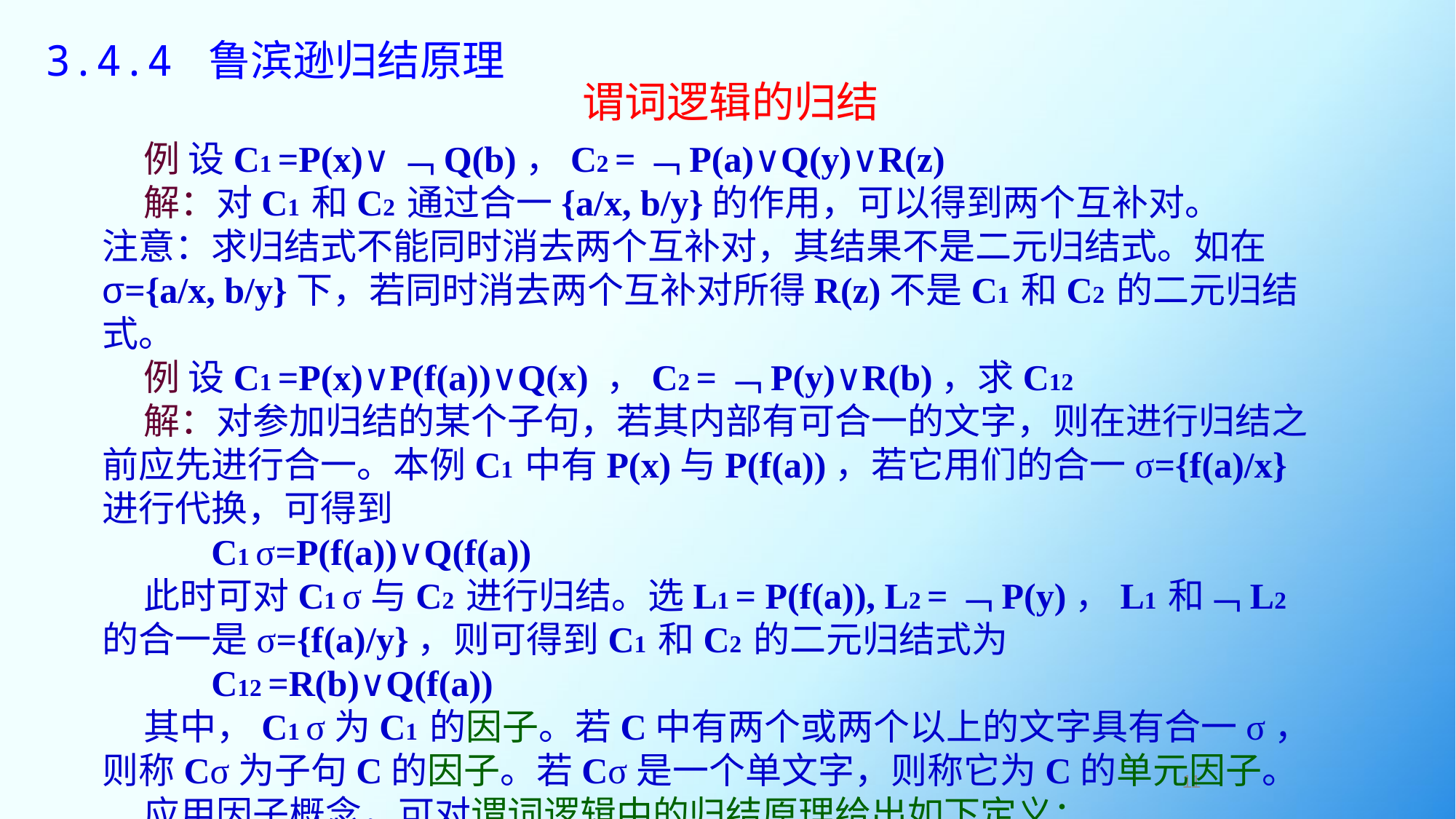

# 3.4.4 鲁滨逊归结原理
谓词逻辑的归结
    例 设C1 =P(x)∨﹁Q(b)，C2 =﹁P(a)∨Q(y)∨R(z)
    解：对C1 和C2 通过合一{a/x, b/y}的作用，可以得到两个互补对。
注意：求归结式不能同时消去两个互补对，其结果不是二元归结式。如在σ={a/x, b/y}下，若同时消去两个互补对所得R(z)不是C1 和C2 的二元归结式。
    例 设C1 =P(x)∨P(f(a))∨Q(x) ，C2 =﹁P(y)∨R(b)，求C12
    解：对参加归结的某个子句，若其内部有可合一的文字，则在进行归结之前应先进行合一。本例C1 中有P(x)与P(f(a))，若它用们的合一σ={f(a)/x}进行代换，可得到
	C1 σ=P(f(a))∨Q(f(a))
    此时可对C1 σ与C2 进行归结。选L1 = P(f(a)), L2 =﹁P(y)，L1 和﹁L2 的合一是σ={f(a)/y}，则可得到C1 和C2 的二元归结式为
	C12 =R(b)∨Q(f(a))
    其中，C1 σ为C1 的因子。若C中有两个或两个以上的文字具有合一σ，则称Cσ为子句C的因子。若Cσ是一个单文字，则称它为C的单元因子。
    应用因子概念，可对谓词逻辑中的归结原理给出如下定义：
11